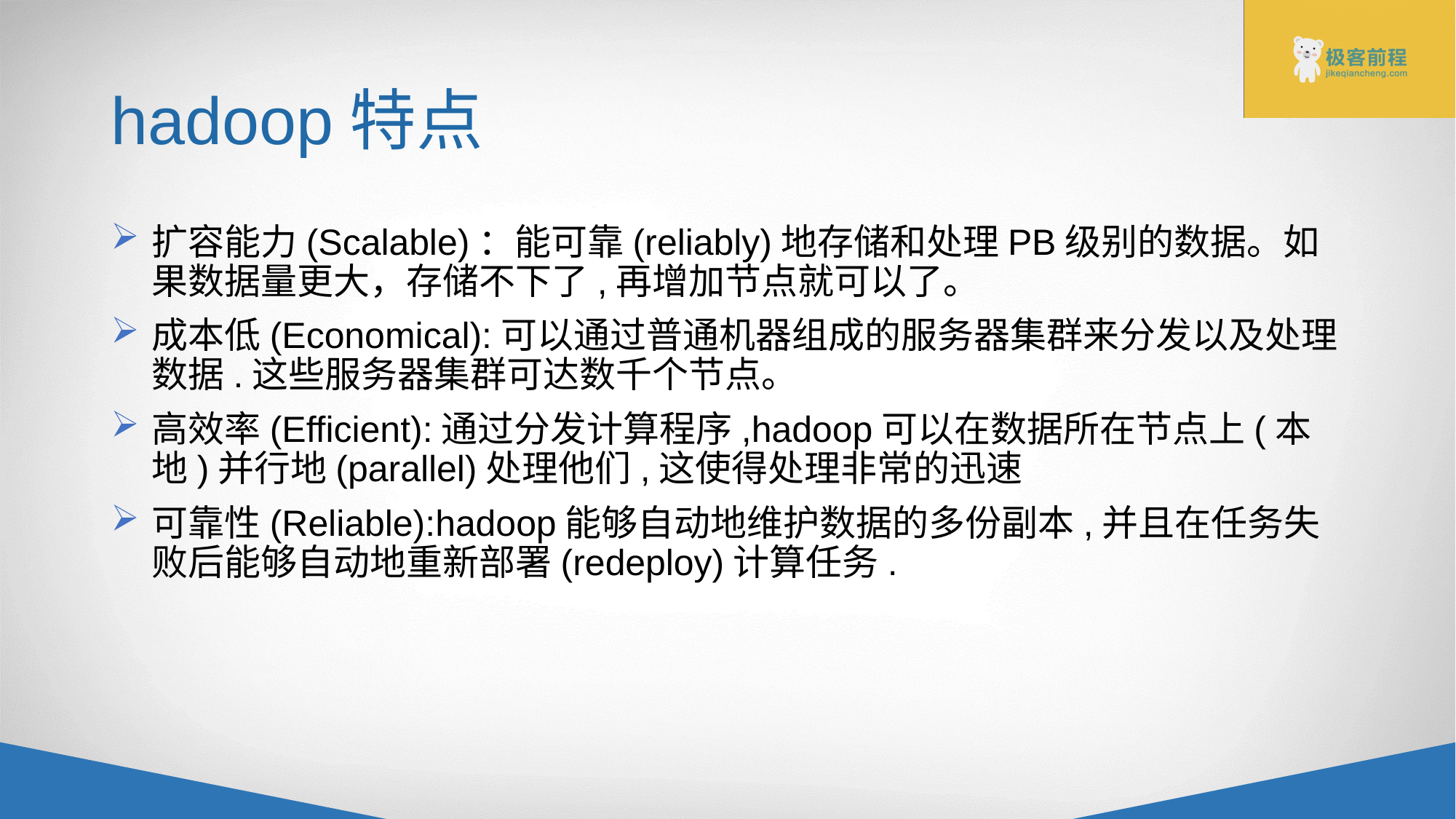

# hadoop特点
扩容能力(Scalable)：能可靠(reliably)地存储和处理PB级别的数据。如果数据量更大，存储不下了,再增加节点就可以了。
成本低(Economical):可以通过普通机器组成的服务器集群来分发以及处理数据.这些服务器集群可达数千个节点。
高效率(Efficient):通过分发计算程序,hadoop可以在数据所在节点上(本地)并行地(parallel)处理他们,这使得处理非常的迅速
可靠性(Reliable):hadoop能够自动地维护数据的多份副本,并且在任务失败后能够自动地重新部署(redeploy)计算任务.